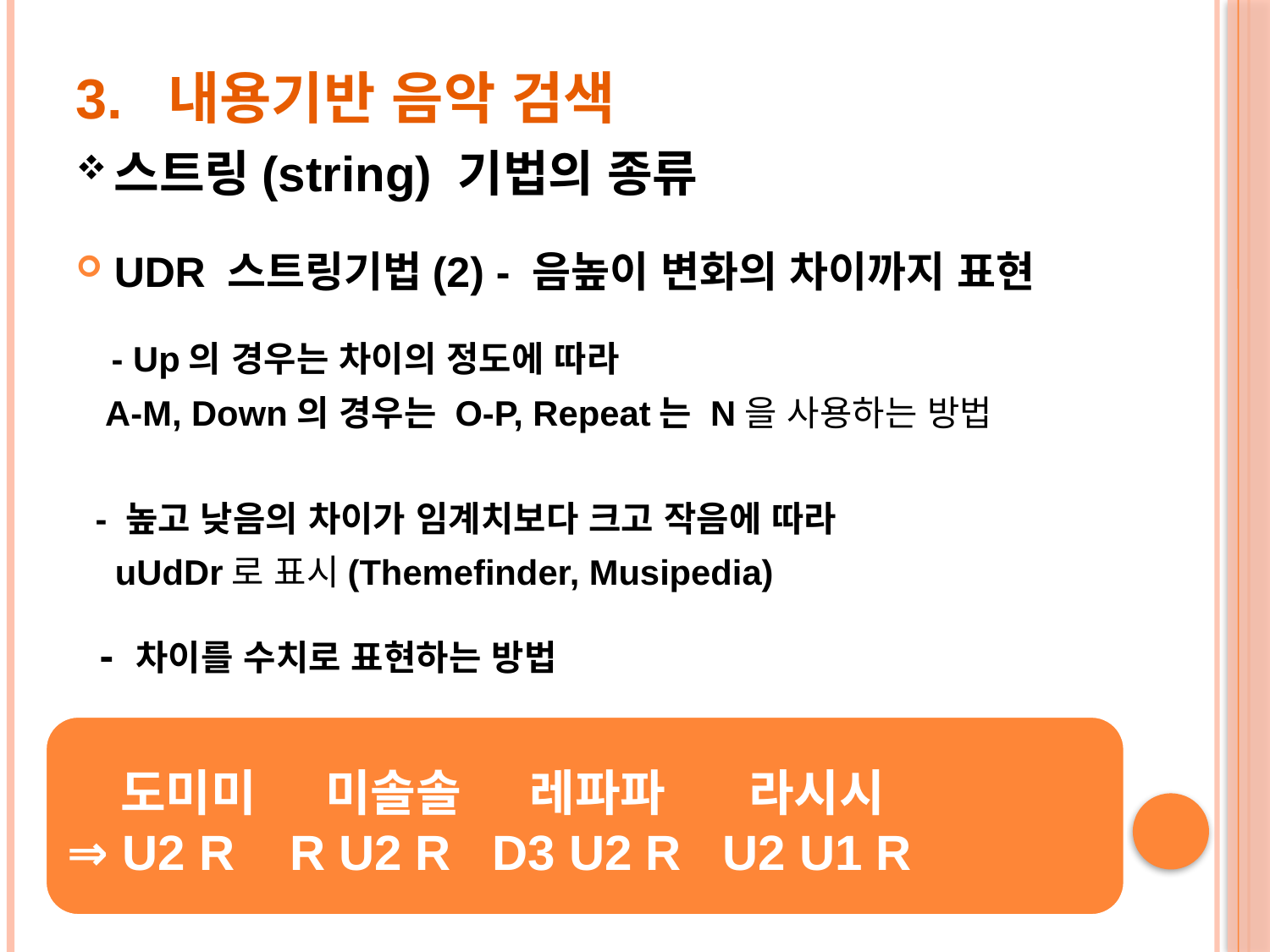

# 3.  내용기반 음악 검색
스트링(string) 기법의 종류

UDR 스트링기법(2) - 음높이 변화의 차이까지 표현

   - Up의 경우는 차이의 정도에 따라
   A-M, Down의 경우는 O-P, Repeat는 N을 사용하는 방법

  - 높고 낮음의 차이가 임계치보다 크고 작음에 따라
    uUdDr로 표시(Themefinder, Musipedia)

  - 차이를 수치로 표현하는 방법

   도미미     미솔솔     레파파      라시시
⇒ U2 R    R U2 R   D3 U2 R   U2 U1 R